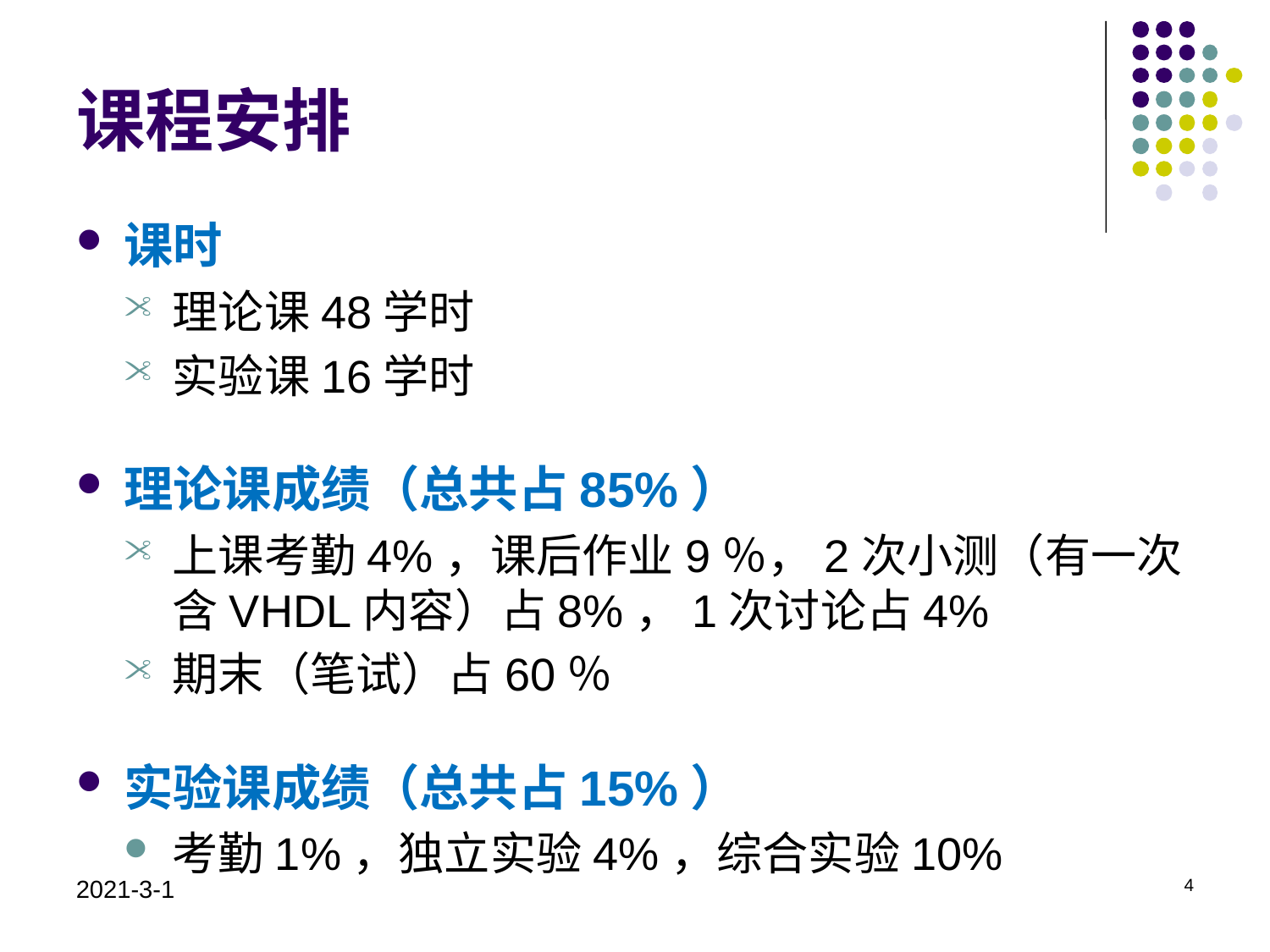

# 课程安排
课时
理论课48学时
实验课16学时

理论课成绩（总共占85%）
上课考勤4%，课后作业9％，2次小测（有一次含VHDL内容）占8%，1次讨论占4%
期末（笔试）占60％

实验课成绩（总共占15%）
考勤1%，独立实验4%，综合实验10%

2021-3-1
4